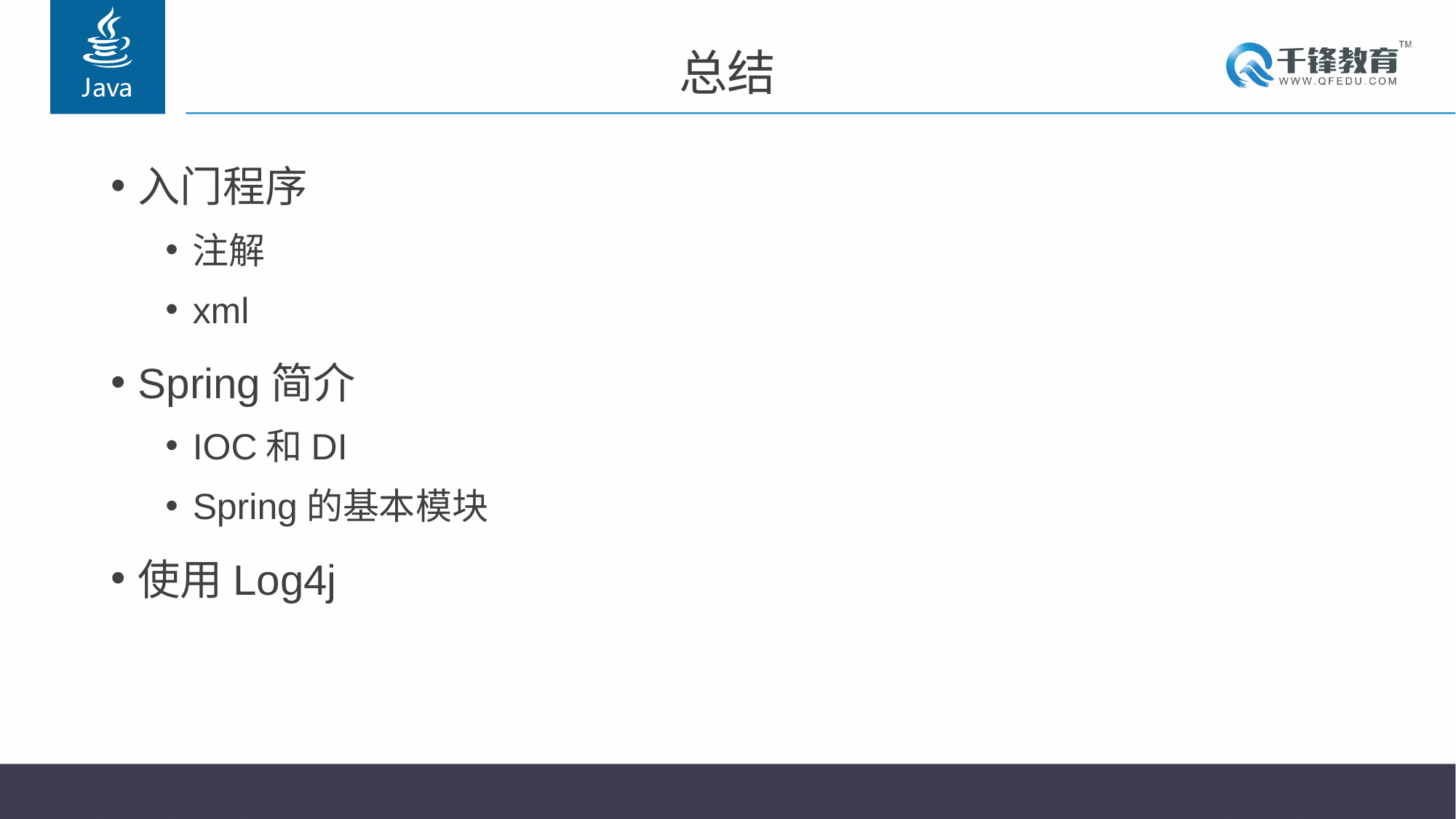

# 总结
入门程序
注解
xml
Spring简介
IOC和DI
Spring的基本模块
使用Log4j